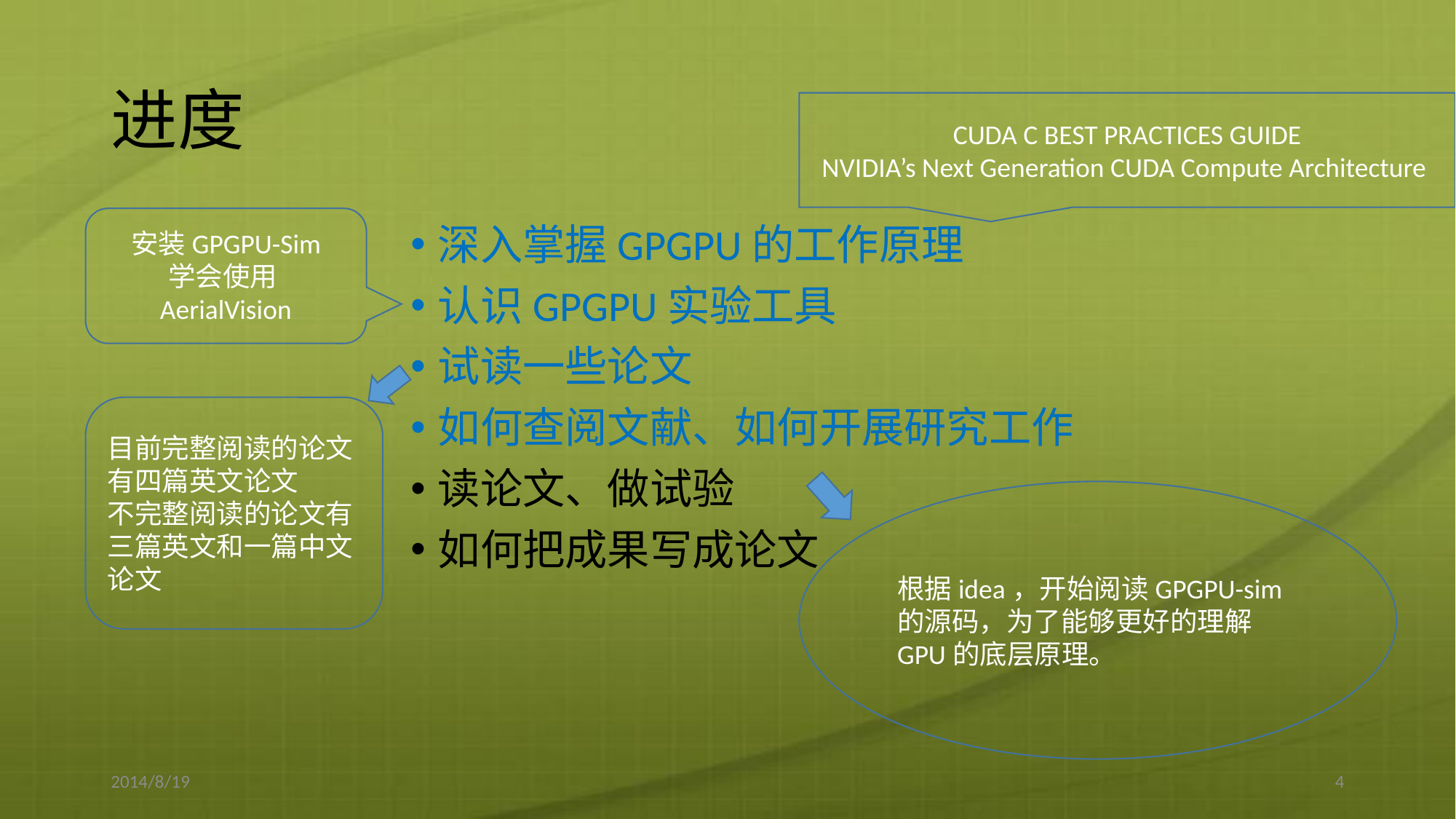

# 进度
CUDA C BEST PRACTICES GUIDE
NVIDIA’s Next Generation CUDA Compute Architecture
安装GPGPU-Sim
学会使用AerialVision
深入掌握GPGPU的工作原理
认识GPGPU实验工具
试读一些论文
如何查阅文献、如何开展研究工作
读论文、做试验
如何把成果写成论文

目前完整阅读的论文有四篇英文论文
不完整阅读的论文有三篇英文和一篇中文论文

根据idea，开始阅读GPGPU-sim的源码，为了能够更好的理解GPU的底层原理。
2014/8/19

4